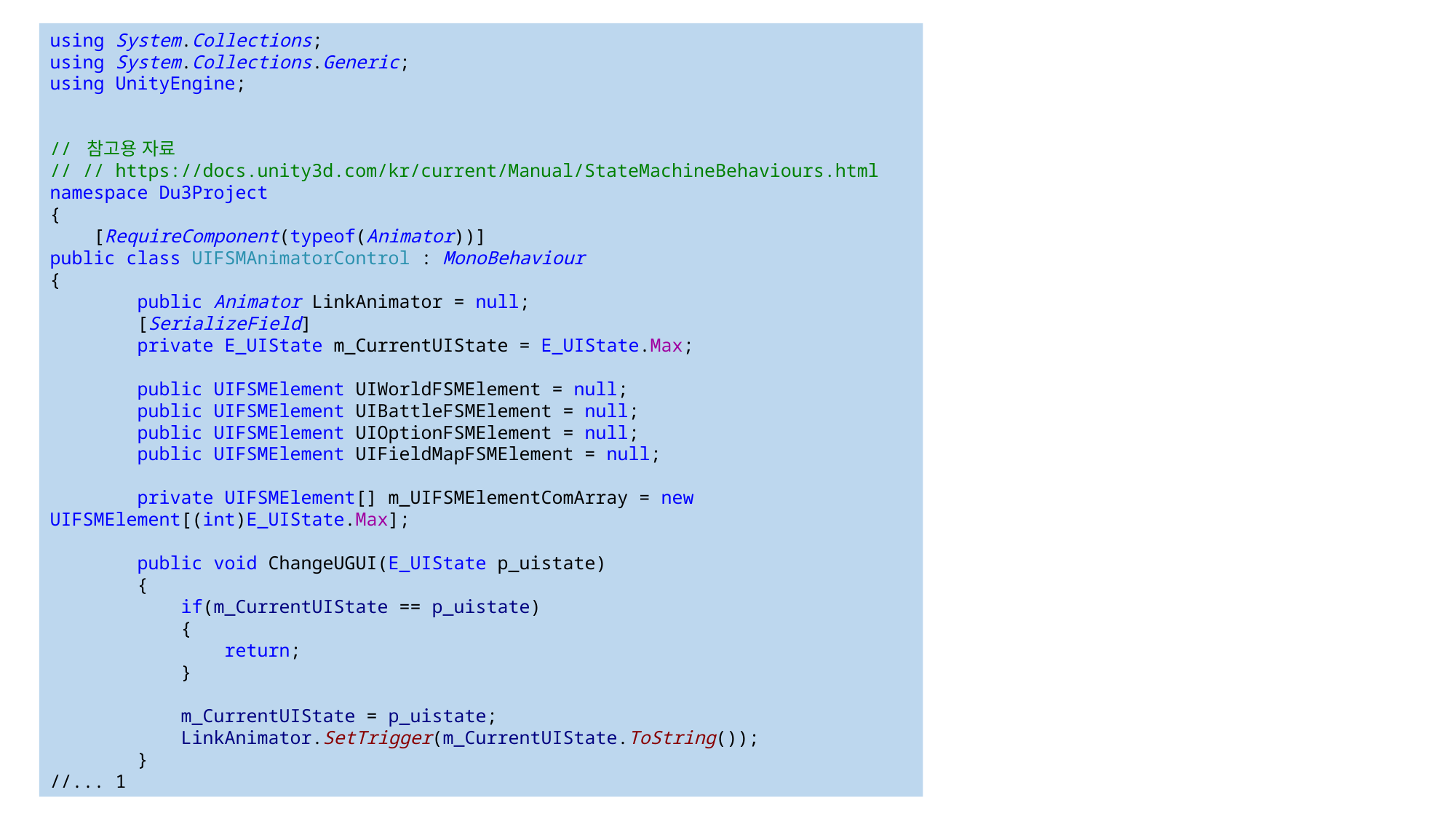

#
using System.Collections;
using System.Collections.Generic;
using UnityEngine;

// 참고용 자료
// // https://docs.unity3d.com/kr/current/Manual/StateMachineBehaviours.html
namespace Du3Project
{
    [RequireComponent(typeof(Animator))]
public class UIFSMAnimatorControl : MonoBehaviour
{
        public Animator LinkAnimator = null;
        [SerializeField]
        private E_UIState m_CurrentUIState = E_UIState.Max;

        public UIFSMElement UIWorldFSMElement = null;
        public UIFSMElement UIBattleFSMElement = null;
        public UIFSMElement UIOptionFSMElement = null;
        public UIFSMElement UIFieldMapFSMElement = null;

        private UIFSMElement[] m_UIFSMElementComArray = new UIFSMElement[(int)E_UIState.Max];

        public void ChangeUGUI(E_UIState p_uistate)
        {
            if(m_CurrentUIState == p_uistate)
            {
                return;
            }

            m_CurrentUIState = p_uistate;
            LinkAnimator.SetTrigger(m_CurrentUIState.ToString());
        }
//... 1